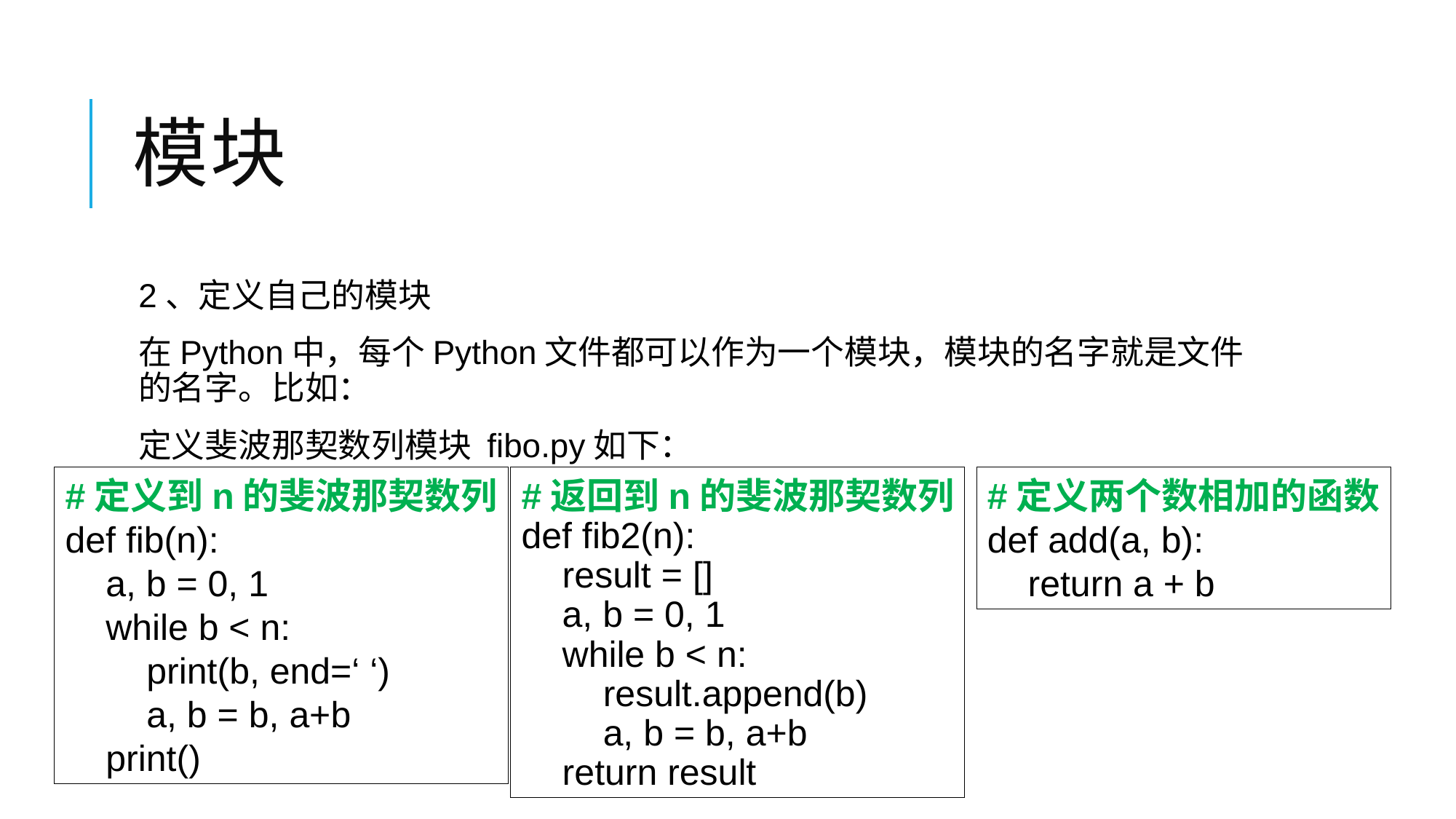

# 模块
2、定义自己的模块
在Python中，每个Python文件都可以作为一个模块，模块的名字就是文件的名字。比如：
定义斐波那契数列模块 fibo.py如下：
#定义到n的斐波那契数列
def fib(n):
    a, b = 0, 1
    while b < n:
        print(b, end=‘ ‘)
        a, b = b, a+b
    print()
#返回到n的斐波那契数列
def fib2(n):
    result = []
    a, b = 0, 1
    while b < n:
        result.append(b)
        a, b = b, a+b
    return result
#定义两个数相加的函数
def add(a, b):
    return a + b